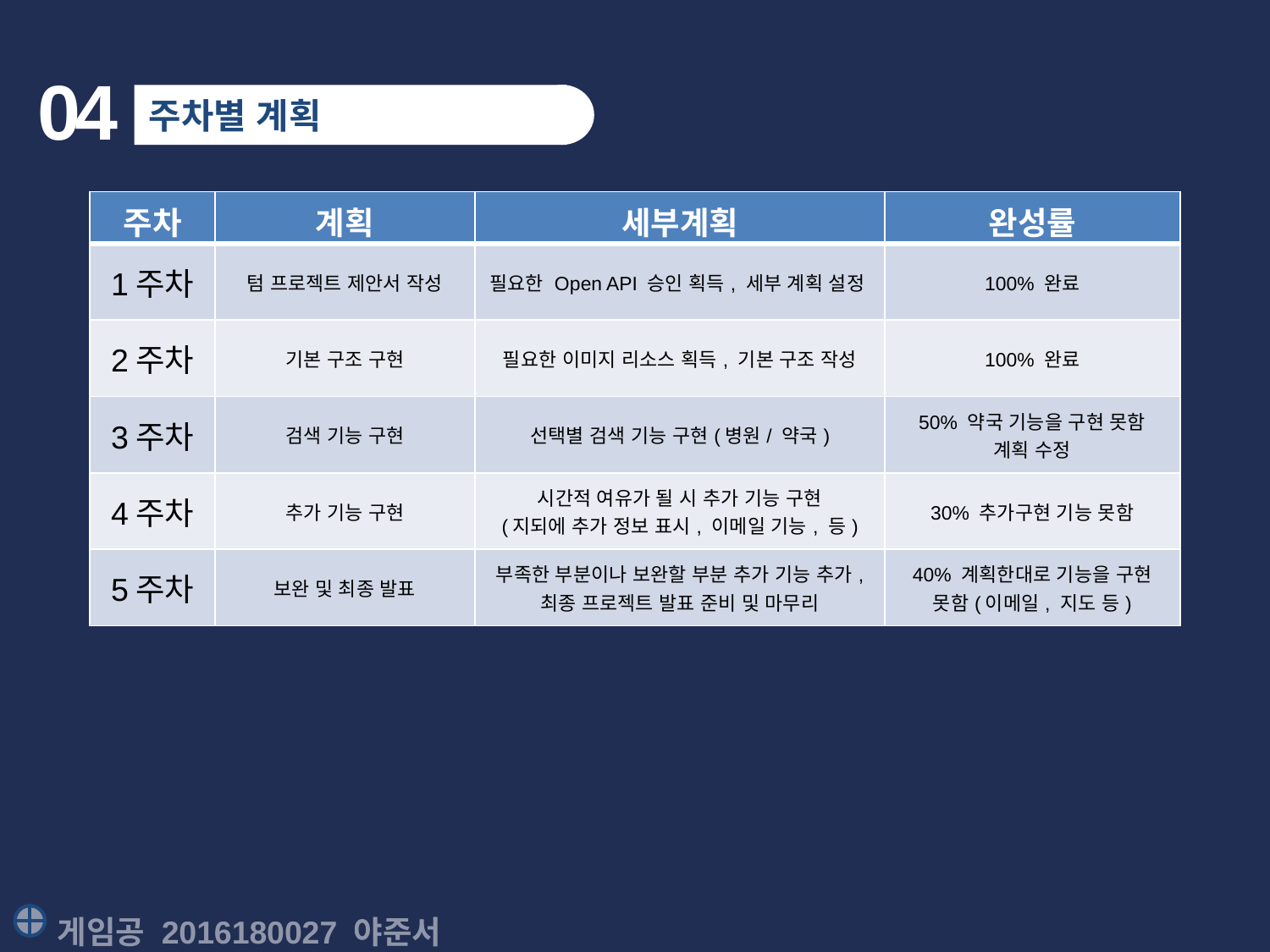

04

주차별 계획
| 주차 | 계획 | 세부계획 | 완성률 |
| --- | --- | --- | --- |
| 1주차 | 텀 프로젝트 제안서 작성 | 필요한 Open API 승인 획득, 세부 계획 설정 | 100% 완료 |
| 2주차 | 기본 구조 구현 | 필요한 이미지 리소스 획득, 기본 구조 작성 | 100% 완료 |
| 3주차 | 검색 기능 구현 | 선택별 검색 기능 구현(병원/ 약국) | 50% 약국 기능을 구현 못함 계획 수정 |
| 4주차 | 추가 기능 구현 | 시간적 여유가 될 시 추가 기능 구현 (지되에 추가 정보 표시, 이메일 기능, 등) | 30% 추가구현 기능 못함 |
| 5주차 | 보완 및 최종 발표 | 부족한 부분이나 보완할 부분 추가 기능 추가, 최종 프로젝트 발표 준비 및 마무리 | 40% 계획한대로 기능을 구현 못함(이메일, 지도 등) |

게임공 2016180027 야준서